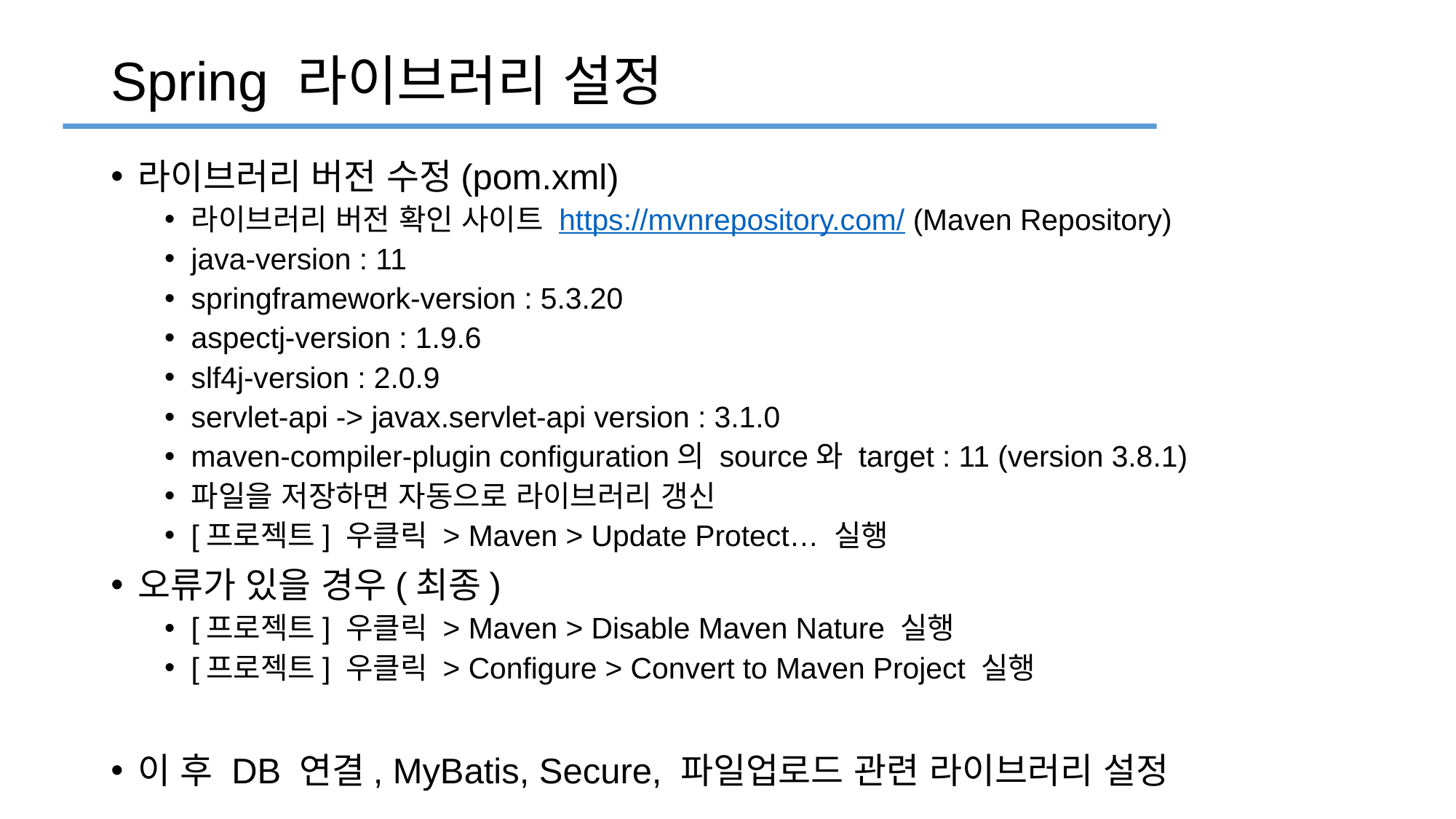

# Spring 라이브러리 설정
라이브러리 버전 수정(pom.xml)
라이브러리 버전 확인 사이트 https://mvnrepository.com/ (Maven Repository)
java-version : 11
springframework-version : 5.3.20
aspectj-version : 1.9.6
slf4j-version : 2.0.9
servlet-api -> javax.servlet-api version : 3.1.0
maven-compiler-plugin configuration의 source와 target : 11 (version 3.8.1)
파일을 저장하면 자동으로 라이브러리 갱신
[프로젝트] 우클릭 > Maven > Update Protect… 실행
오류가 있을 경우(최종)
[프로젝트] 우클릭 > Maven > Disable Maven Nature 실행
[프로젝트] 우클릭 > Configure > Convert to Maven Project 실행

이 후 DB 연결, MyBatis, Secure, 파일업로드 관련 라이브러리 설정